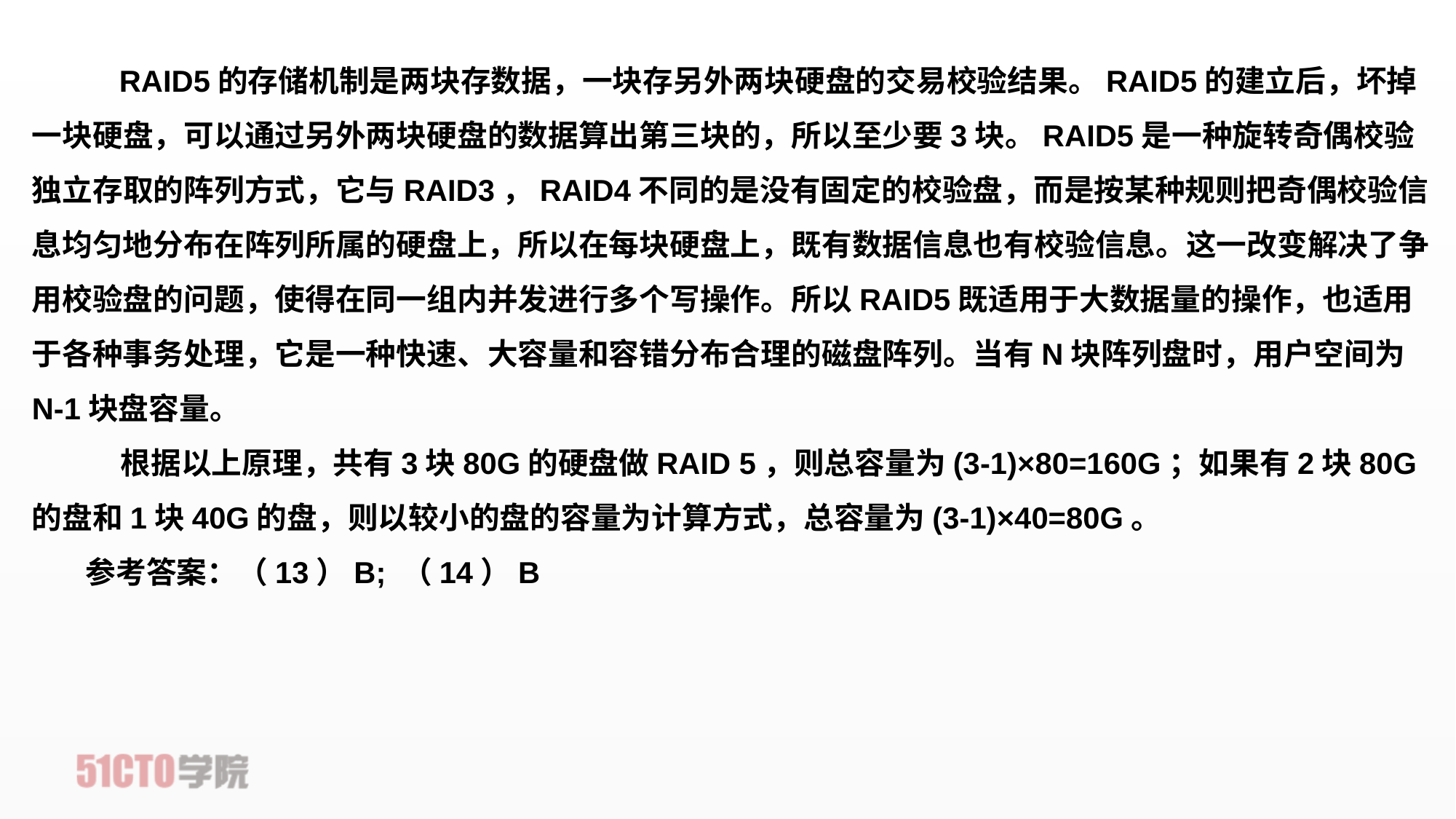

RAID5的存储机制是两块存数据，一块存另外两块硬盘的交易校验结果。RAID5的建立后，坏掉一块硬盘，可以通过另外两块硬盘的数据算出第三块的，所以至少要3块。RAID5是一种旋转奇偶校验独立存取的阵列方式，它与RAID3，RAID4不同的是没有固定的校验盘，而是按某种规则把奇偶校验信息均匀地分布在阵列所属的硬盘上，所以在每块硬盘上，既有数据信息也有校验信息。这一改变解决了争用校验盘的问题，使得在同一组内并发进行多个写操作。所以RAID5既适用于大数据量的操作，也适用于各种事务处理，它是一种快速、大容量和容错分布合理的磁盘阵列。当有N块阵列盘时，用户空间为N-1块盘容量。
    根据以上原理，共有3块80G的硬盘做RAID 5，则总容量为(3-1)×80=160G；如果有2块80G的盘和1块40G的盘，则以较小的盘的容量为计算方式，总容量为(3-1)×40=80G。
参考答案：（13）B; （14）B